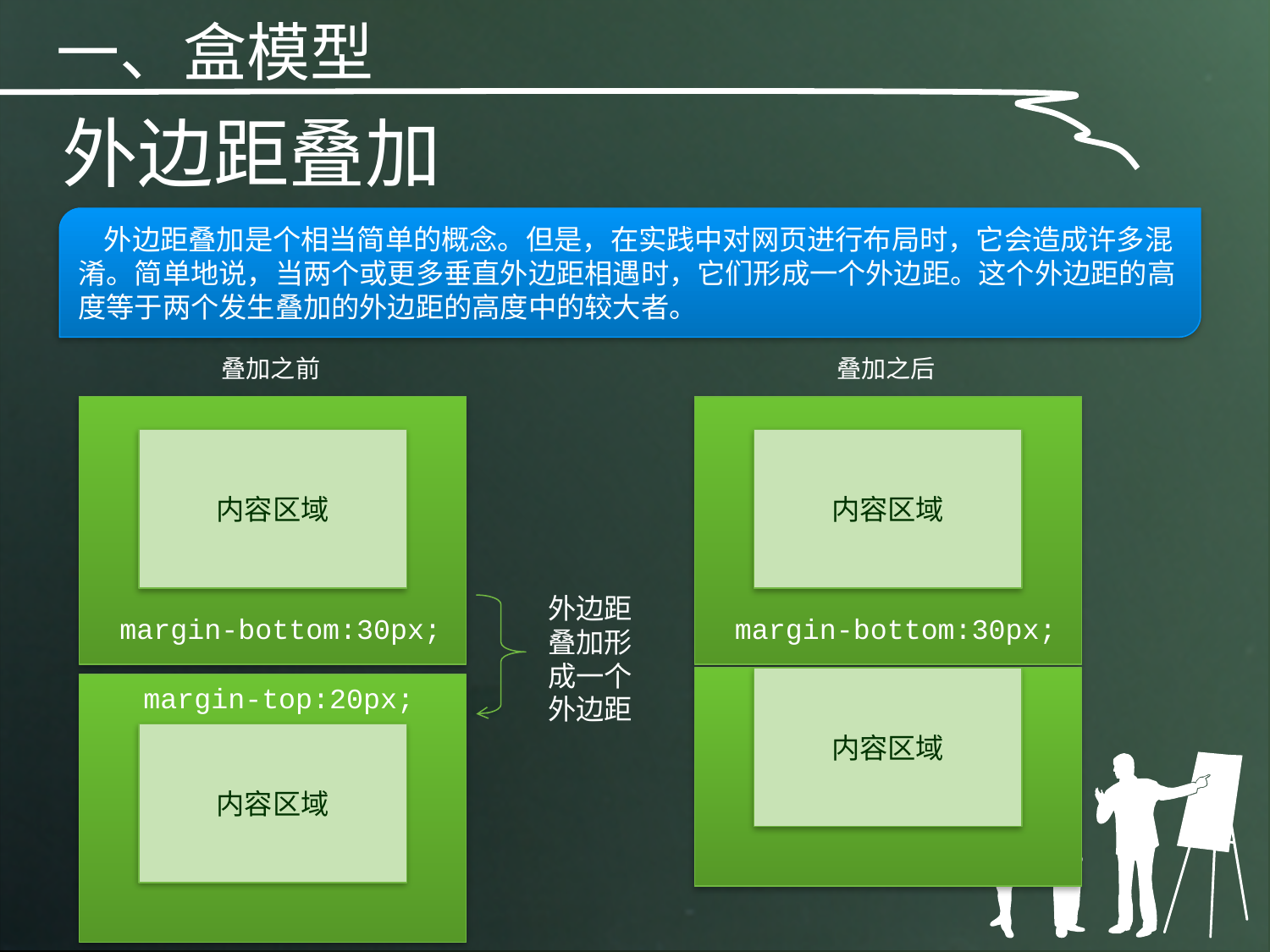

一、盒模型

外边距叠加
   外边距叠加是个相当简单的概念。但是，在实践中对网页进行布局时，它会造成许多混淆。简单地说，当两个或更多垂直外边距相遇时，它们形成一个外边距。这个外边距的高度等于两个发生叠加的外边距的高度中的较大者。
叠加之前

内容区域
外边距叠加形成一个外边距

margin-bottom:30px;
margin-top:20px;

内容区域
叠加之后

内容区域
margin-bottom:30px;

内容区域